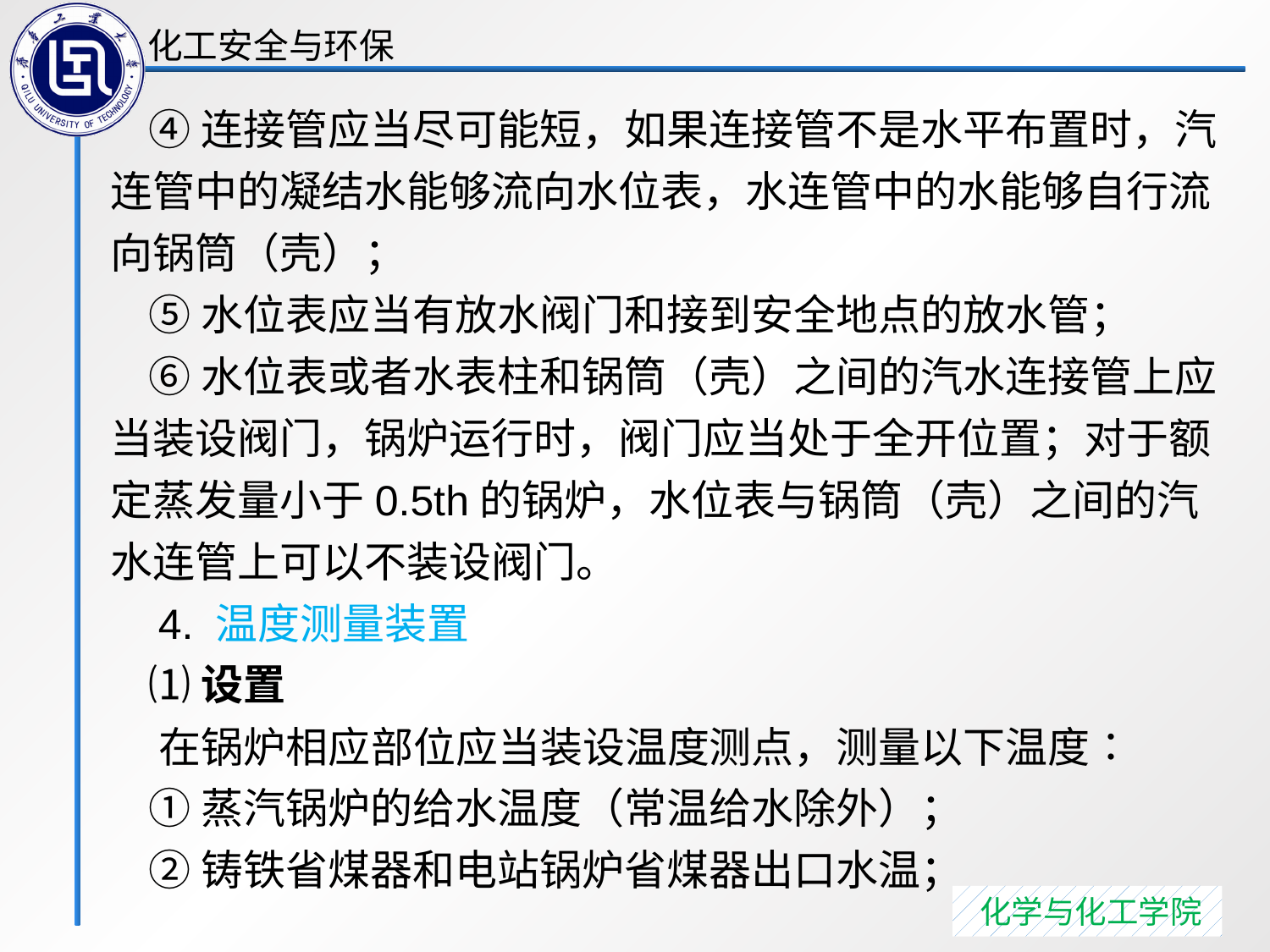

④连接管应当尽可能短，如果连接管不是水平布置时，汽连管中的凝结水能够流向水位表，水连管中的水能够自行流向锅筒（壳）；
    ⑤水位表应当有放水阀门和接到安全地点的放水管；
    ⑥水位表或者水表柱和锅筒（壳）之间的汽水连接管上应当装设阀门，锅炉运行时，阀门应当处于全开位置；对于额定蒸发量小于0.5th的锅炉，水位表与锅筒（壳）之间的汽水连管上可以不装设阀门。
    4. 温度测量装置
    ⑴设置
    在锅炉相应部位应当装设温度测点，测量以下温度∶
    ①蒸汽锅炉的给水温度（常温给水除外）；
    ②铸铁省煤器和电站锅炉省煤器出口水温；